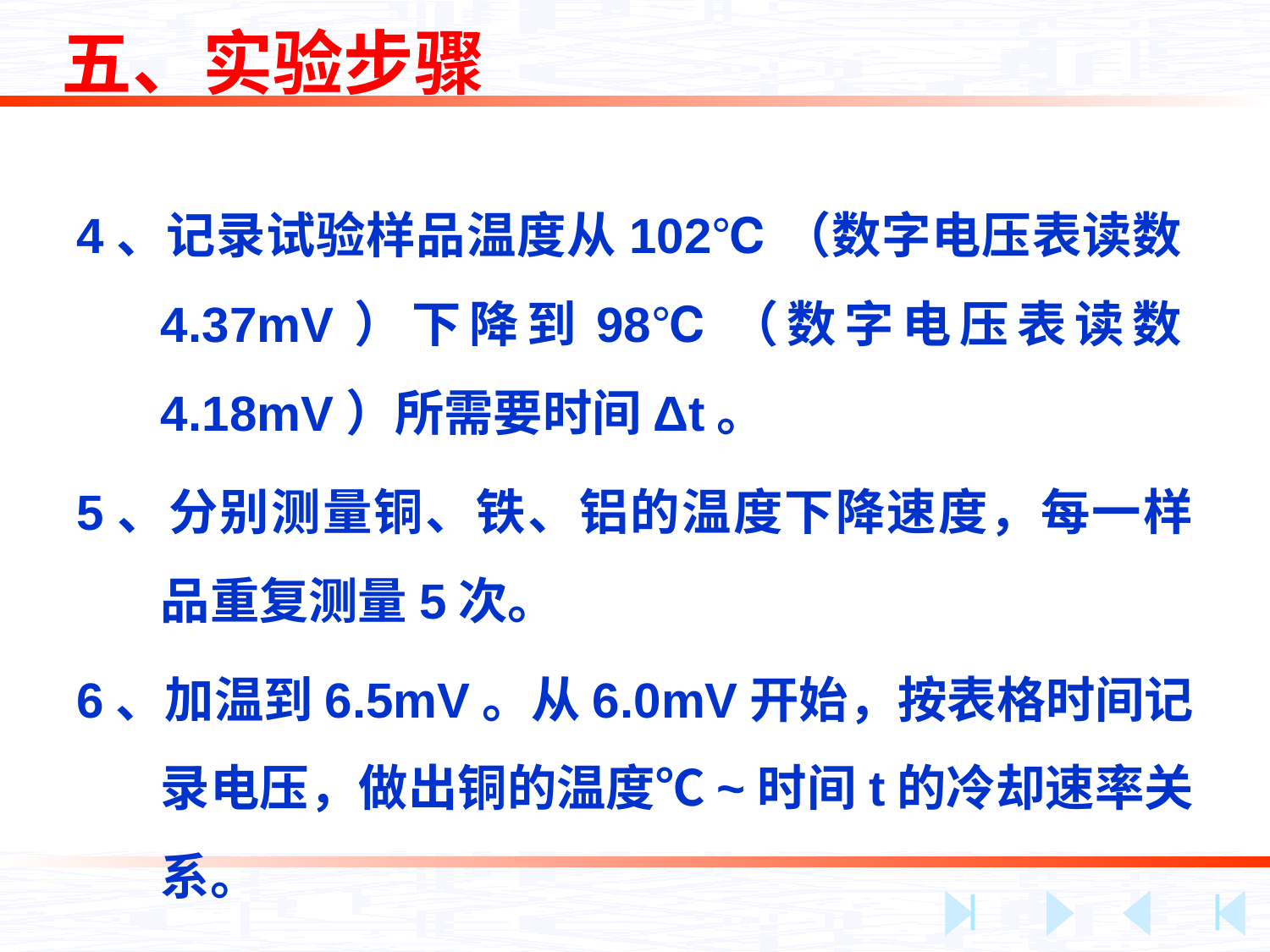

五、实验步骤
4、记录试验样品温度从102℃（数字电压表读数4.37mV）下降到98℃（数字电压表读数4.18mV）所需要时间Δt。
5、分别测量铜、铁、铝的温度下降速度，每一样品重复测量5次。
6、加温到6.5mV。从6.0mV开始，按表格时间记录电压，做出铜的温度℃~时间t的冷却速率关系。